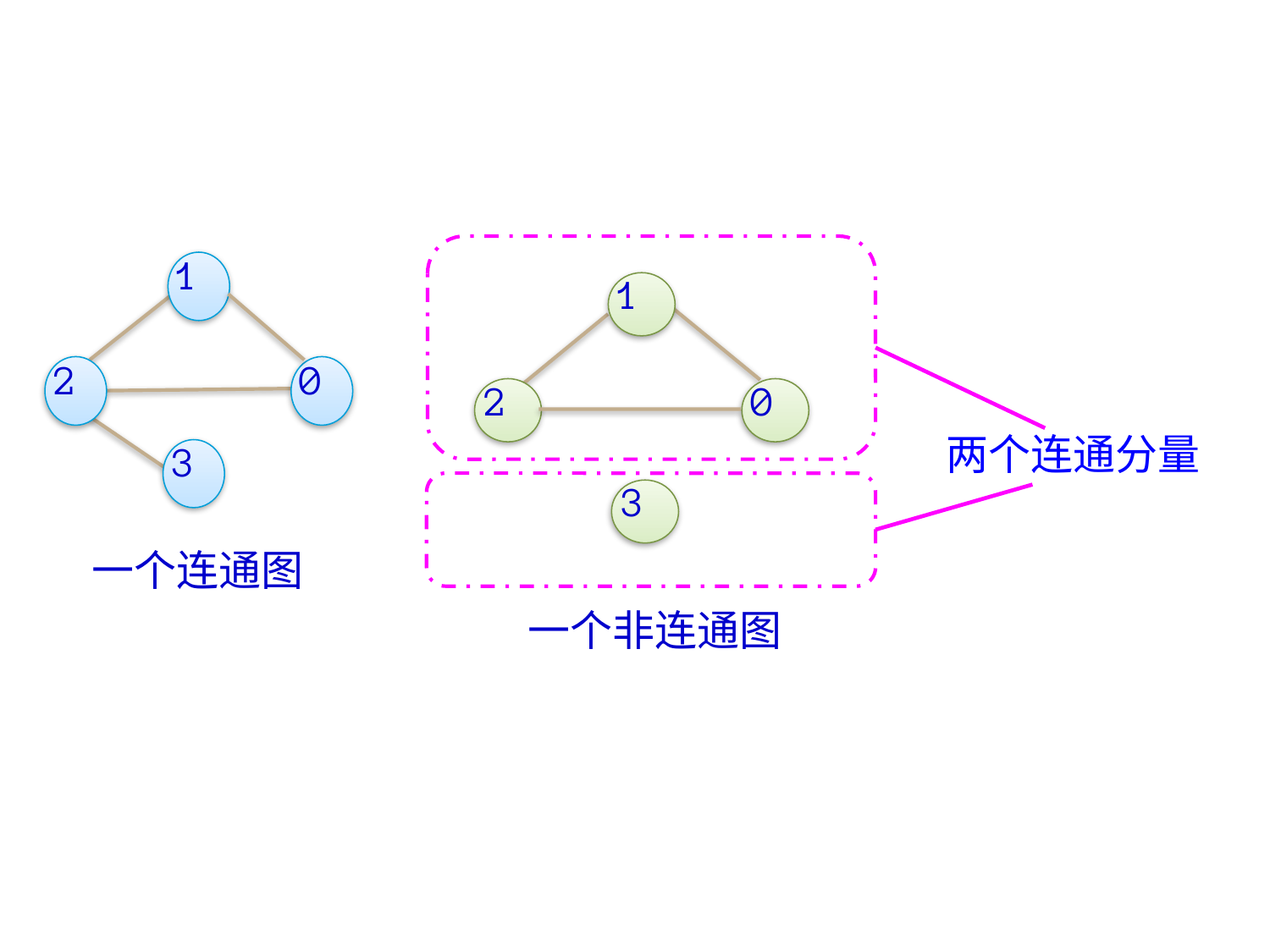

两个连通分量

1

2
0

3
一个连通图
1

2
0

3
一个非连通图